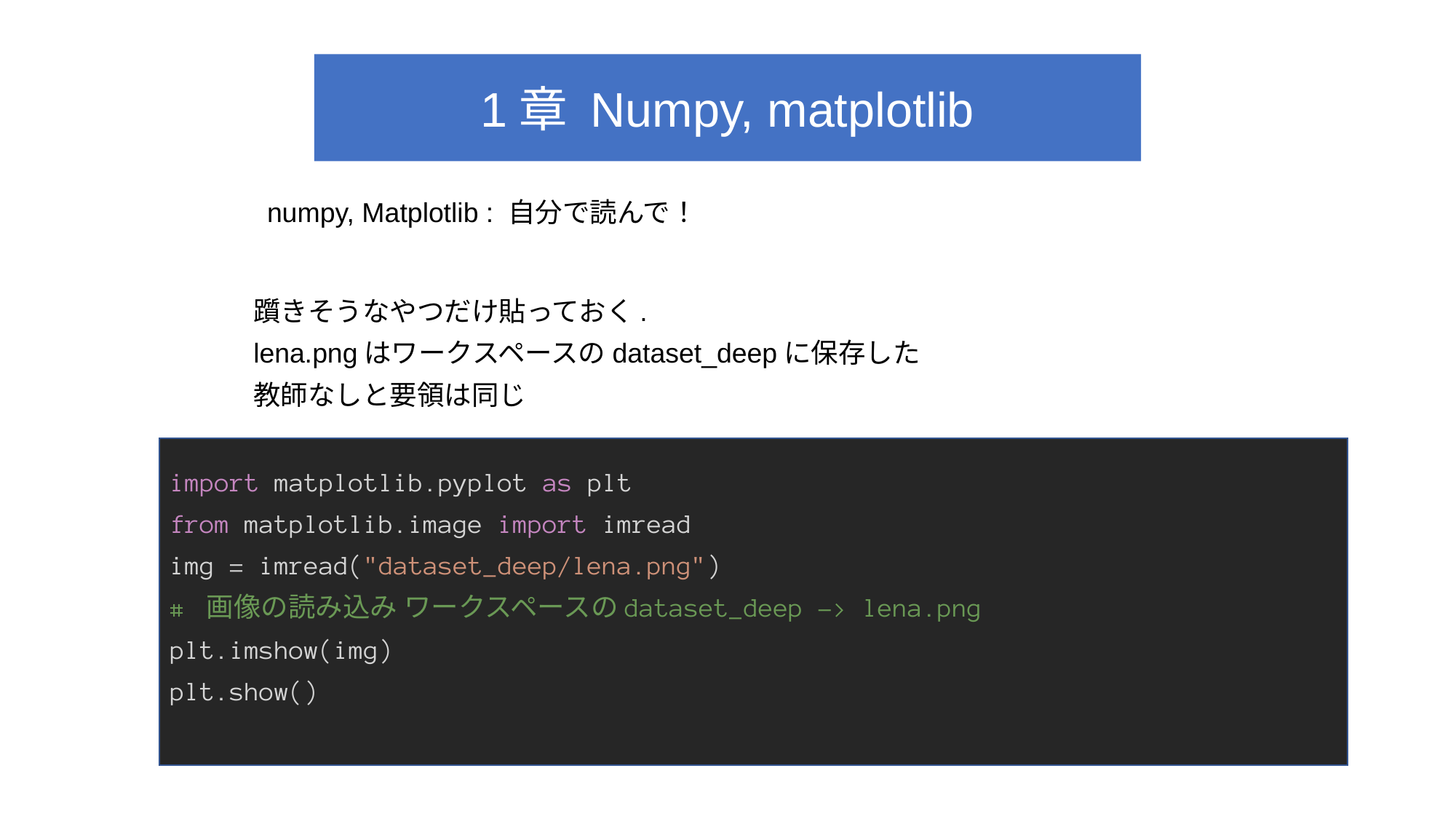

1章 Numpy, matplotlib
numpy, Matplotlib : 自分で読んで！
躓きそうなやつだけ貼っておく.
lena.pngはワークスペースのdataset_deepに保存した
教師なしと要領は同じ
import matplotlib.pyplot as plt
from matplotlib.image import imread
img = imread("dataset_deep/lena.png")
# 画像の読み込み ワークスペースのdataset_deep -> lena.png
plt.imshow(img)
plt.show()